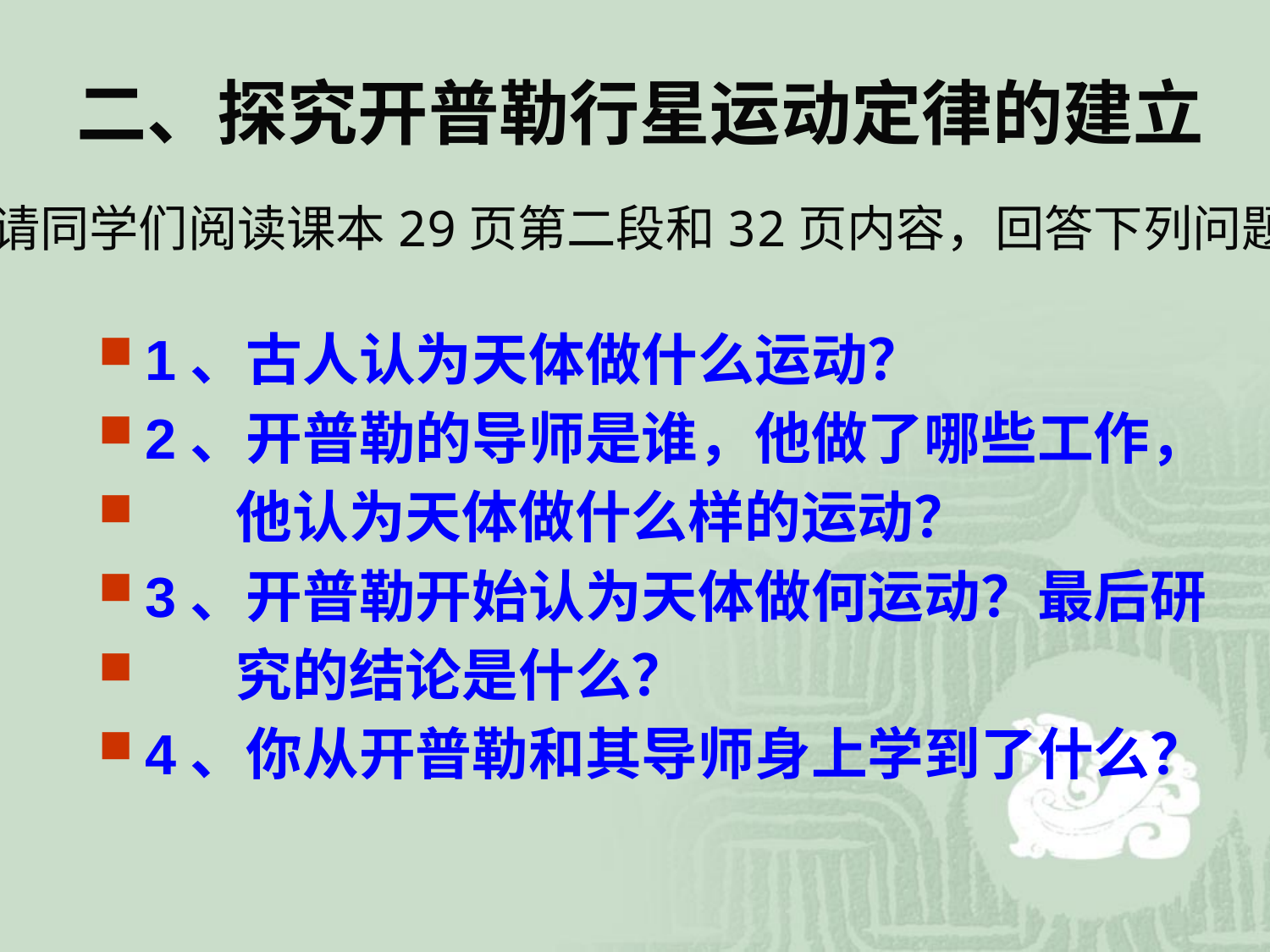

# 二、探究开普勒行星运动定律的建立
请同学们阅读课本29页第二段和32页内容，回答下列问题
1、古人认为天体做什么运动？
2、开普勒的导师是谁，他做了哪些工作，
      他认为天体做什么样的运动？
3、开普勒开始认为天体做何运动？最后研
      究的结论是什么？
4、你从开普勒和其导师身上学到了什么？